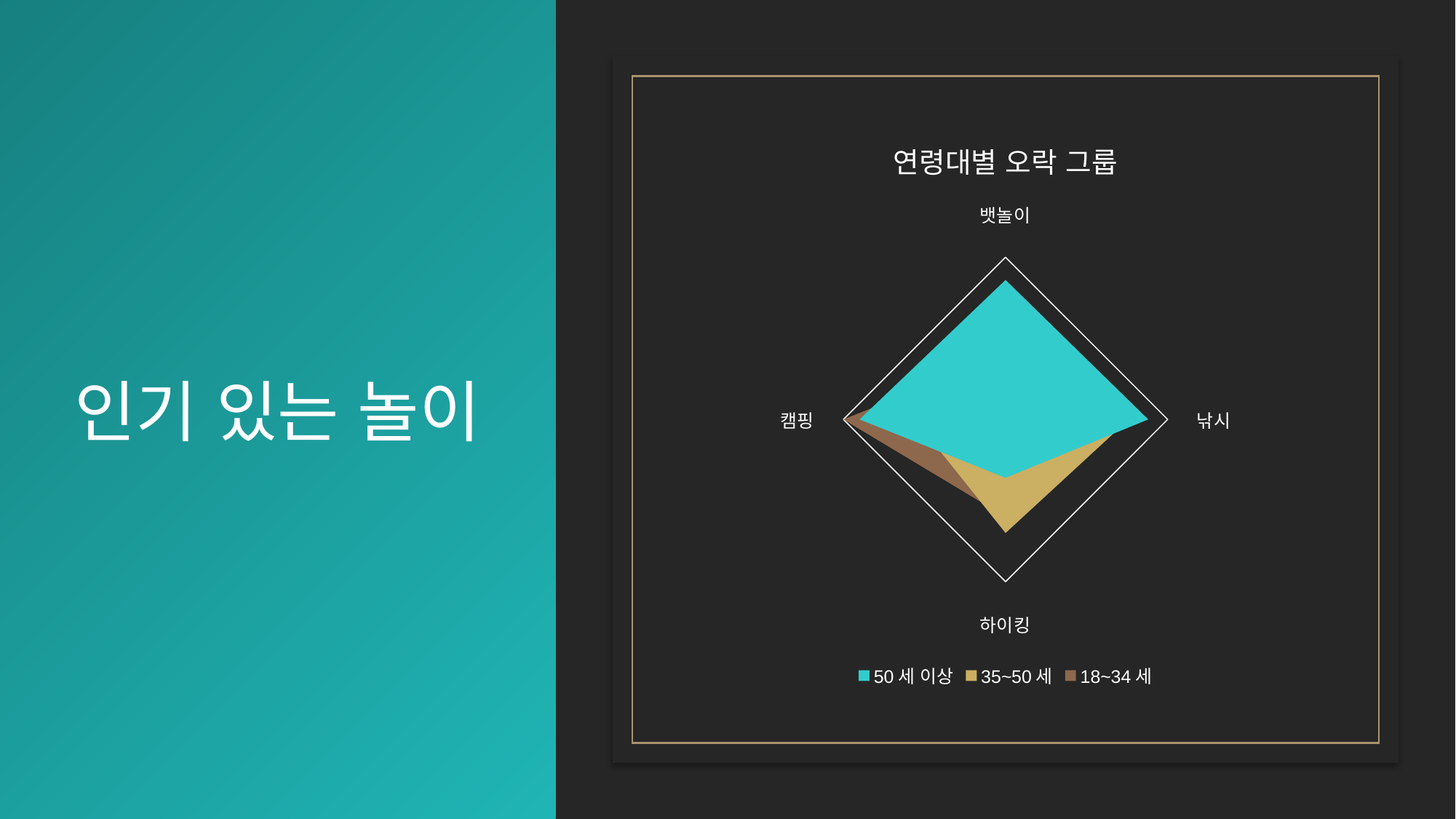

# 인기 있는 놀이

### Chart: 연령대별 오락 그룹

| Category | 50세 이상 | 35~50세 | 18~34세 |
|---|---|---|---|
| 뱃놀이 | 4.3 | 2.4 | 2.0 |
| 낚시 | 4.4 | 3.8 | 2.0 |
| 하이킹 | 1.8 | 3.5 | 3.0 |
| 캠핑 | 4.5 | 2.8 | 5.0 |